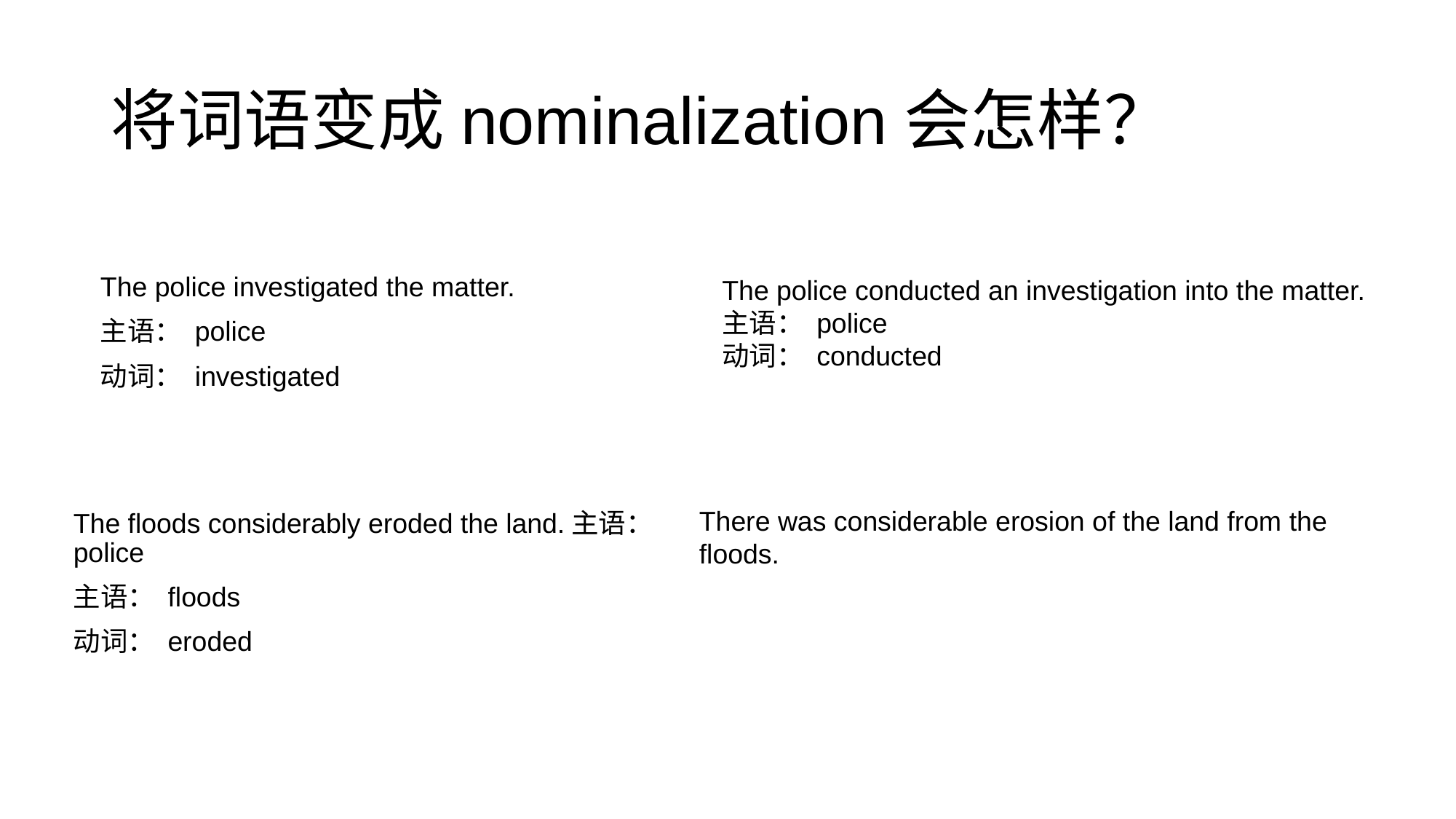

# 将词语变成nominalization会怎样？
The police investigated the matter.
主语： police
动词： investigated

The police conducted an investigation into the matter.
主语： police
动词： conducted
There was considerable erosion of the land from the floods.
The floods considerably eroded the land.主语： police
主语： floods
动词： eroded